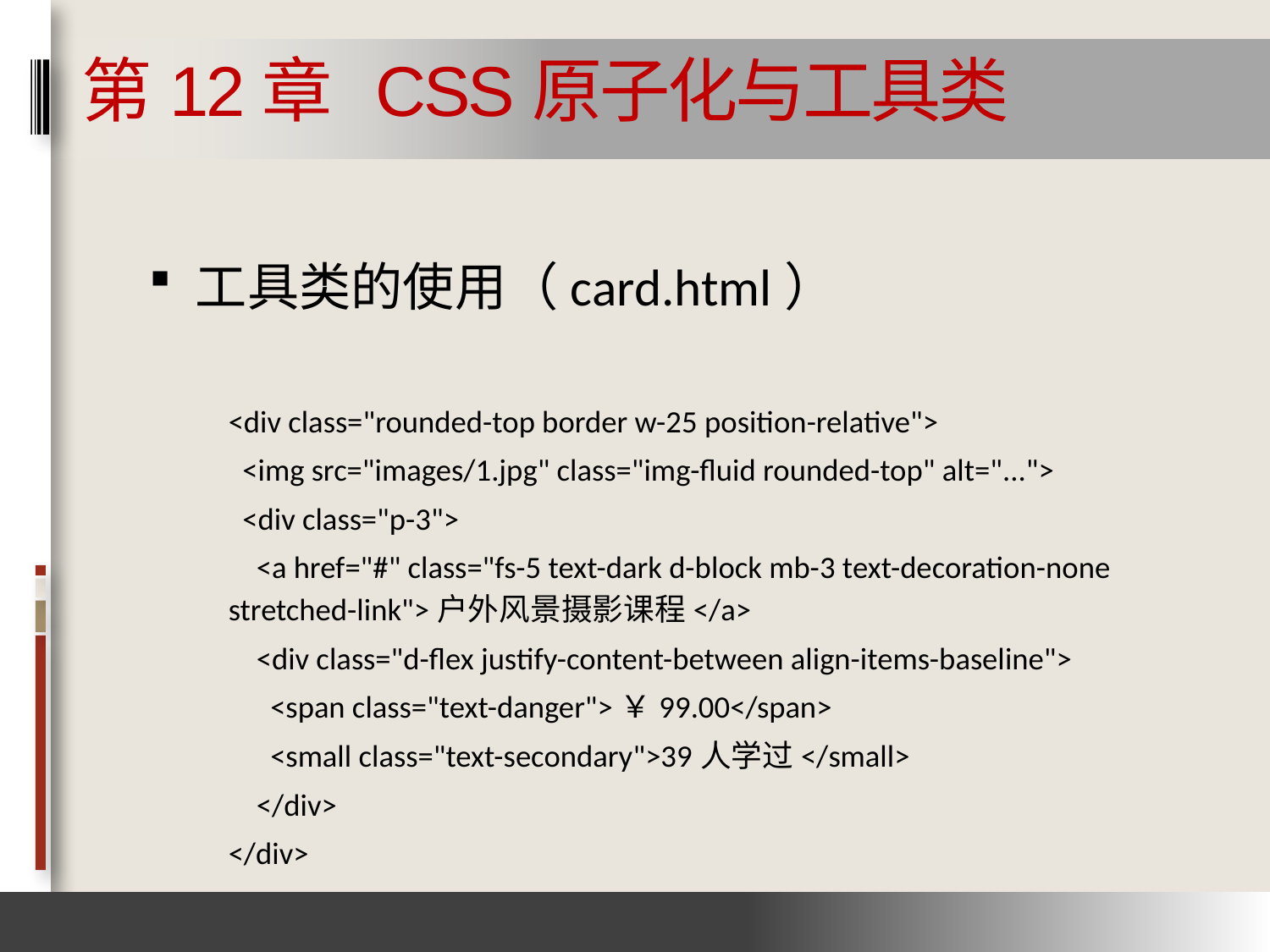

# 第12章  CSS原子化与工具类
工具类的使用（card.html）

<div class="rounded-top border w-25 position-relative">
  <img src="images/1.jpg" class="img-fluid rounded-top" alt="...">
  <div class="p-3">
    <a href="#" class="fs-5 text-dark d-block mb-3 text-decoration-none stretched-link">户外风景摄影课程</a>
    <div class="d-flex justify-content-between align-items-baseline">
      <span class="text-danger">￥99.00</span>
      <small class="text-secondary">39人学过</small>
    </div>
</div>